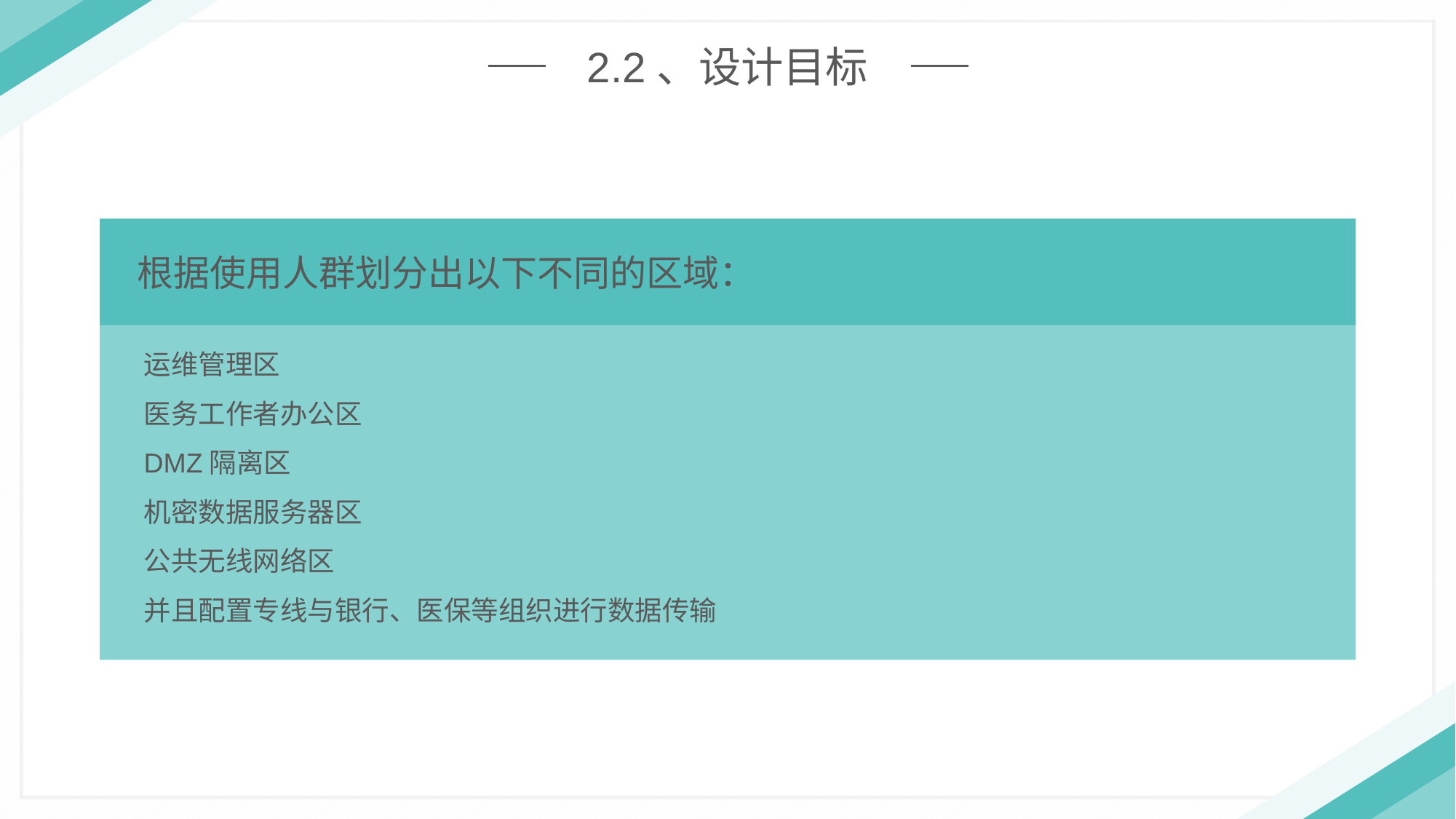

2.2、设计目标

根据使用人群划分出以下不同的区域：

运维管理区
医务工作者办公区
DMZ隔离区
机密数据服务器区
公共无线网络区
并且配置专线与银行、医保等组织进行数据传输